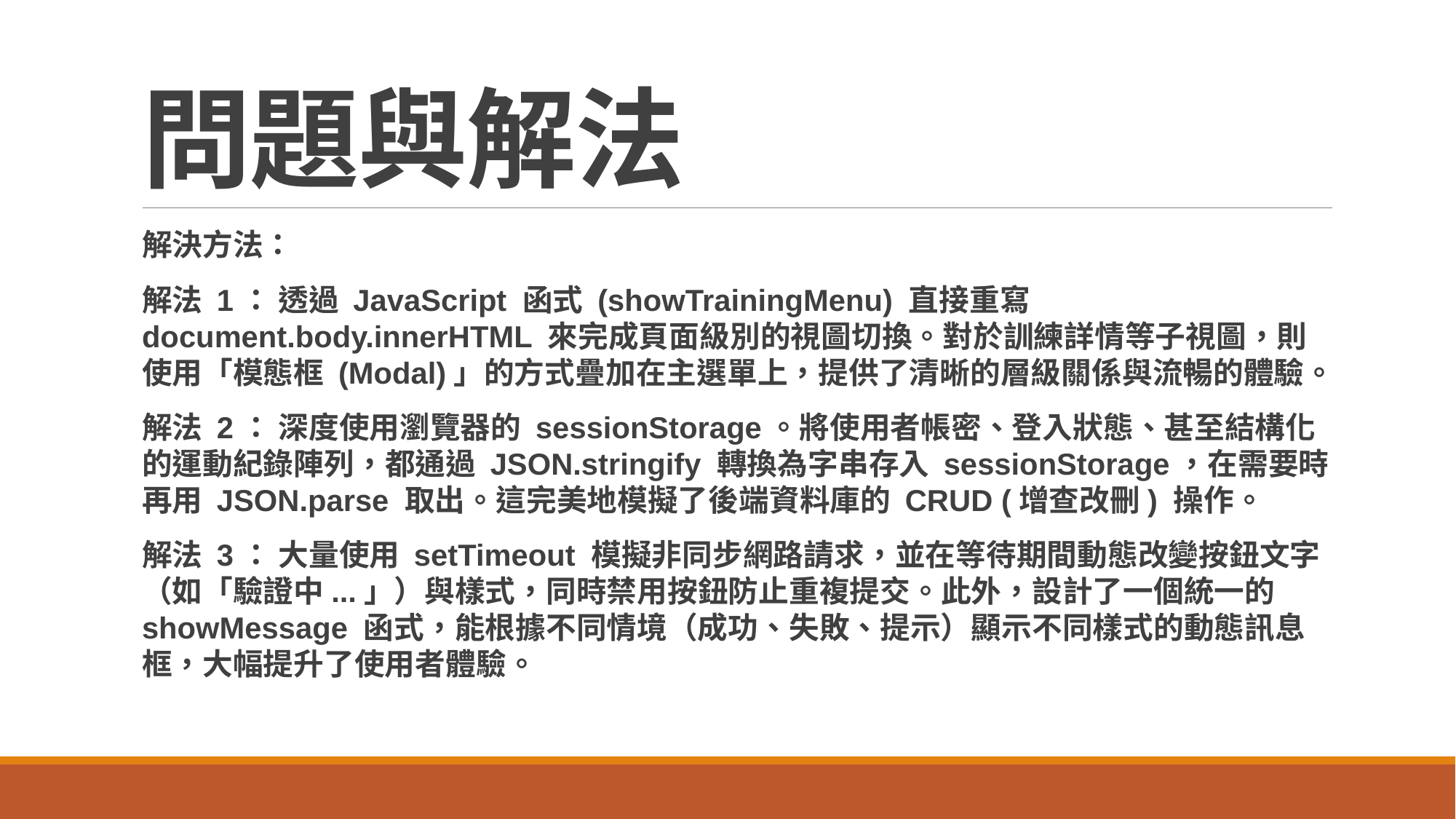

# 問題與解法
解決方法：
解法 1： 透過 JavaScript 函式 (showTrainingMenu) 直接重寫 document.body.innerHTML 來完成頁面級別的視圖切換。對於訓練詳情等子視圖，則使用「模態框 (Modal)」的方式疊加在主選單上，提供了清晰的層級關係與流暢的體驗。
解法 2： 深度使用瀏覽器的 sessionStorage。將使用者帳密、登入狀態、甚至結構化的運動紀錄陣列，都通過 JSON.stringify 轉換為字串存入 sessionStorage，在需要時再用 JSON.parse 取出。這完美地模擬了後端資料庫的 CRUD (增查改刪) 操作。
解法 3： 大量使用 setTimeout 模擬非同步網路請求，並在等待期間動態改變按鈕文字（如「驗證中...」）與樣式，同時禁用按鈕防止重複提交。此外，設計了一個統一的 showMessage 函式，能根據不同情境（成功、失敗、提示）顯示不同樣式的動態訊息框，大幅提升了使用者體驗。